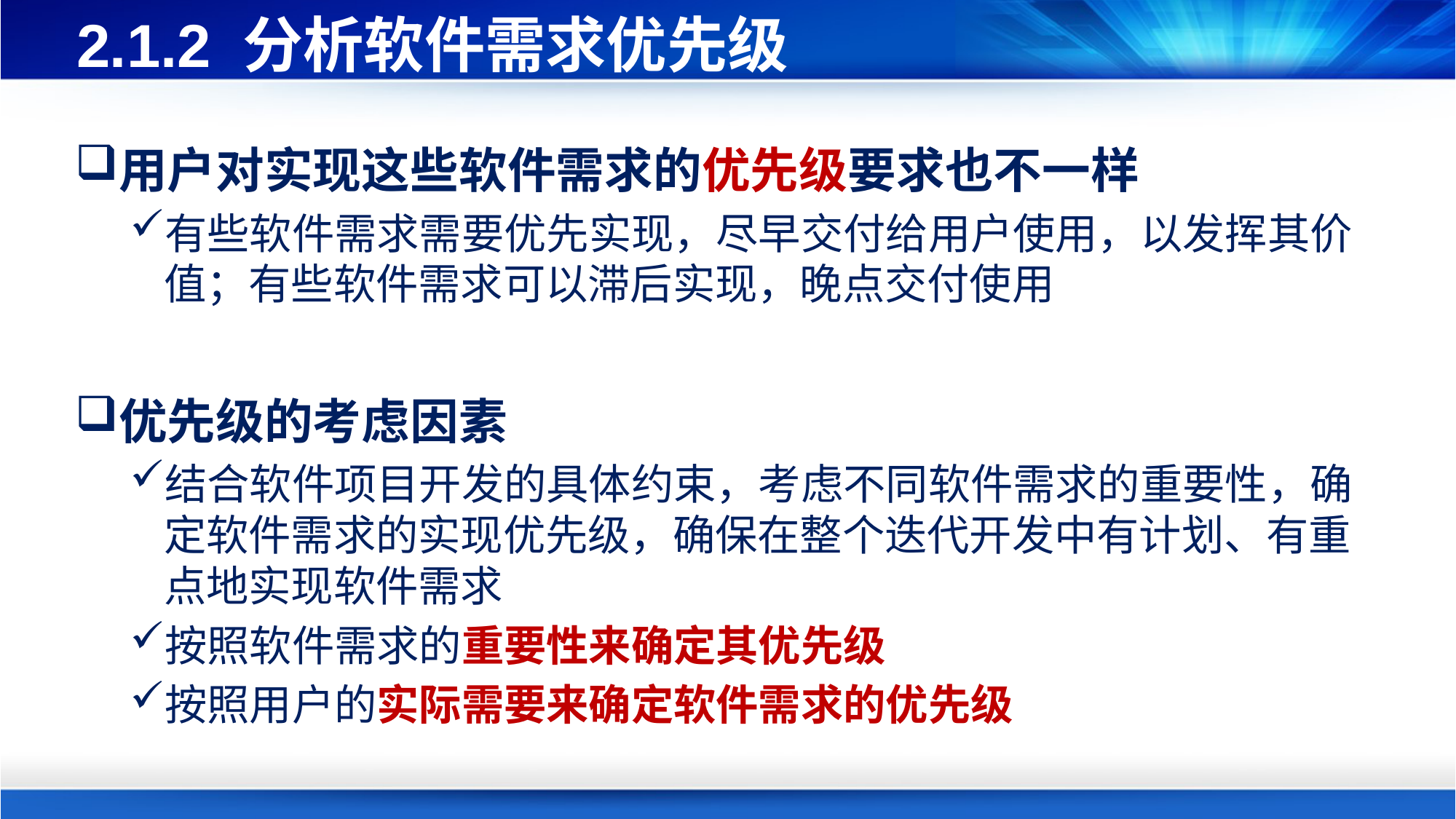

# 2.1.2 分析软件需求优先级
用户对实现这些软件需求的优先级要求也不一样
有些软件需求需要优先实现，尽早交付给用户使用，以发挥其价值；有些软件需求可以滞后实现，晚点交付使用

优先级的考虑因素
结合软件项目开发的具体约束，考虑不同软件需求的重要性，确定软件需求的实现优先级，确保在整个迭代开发中有计划、有重点地实现软件需求
按照软件需求的重要性来确定其优先级
按照用户的实际需要来确定软件需求的优先级